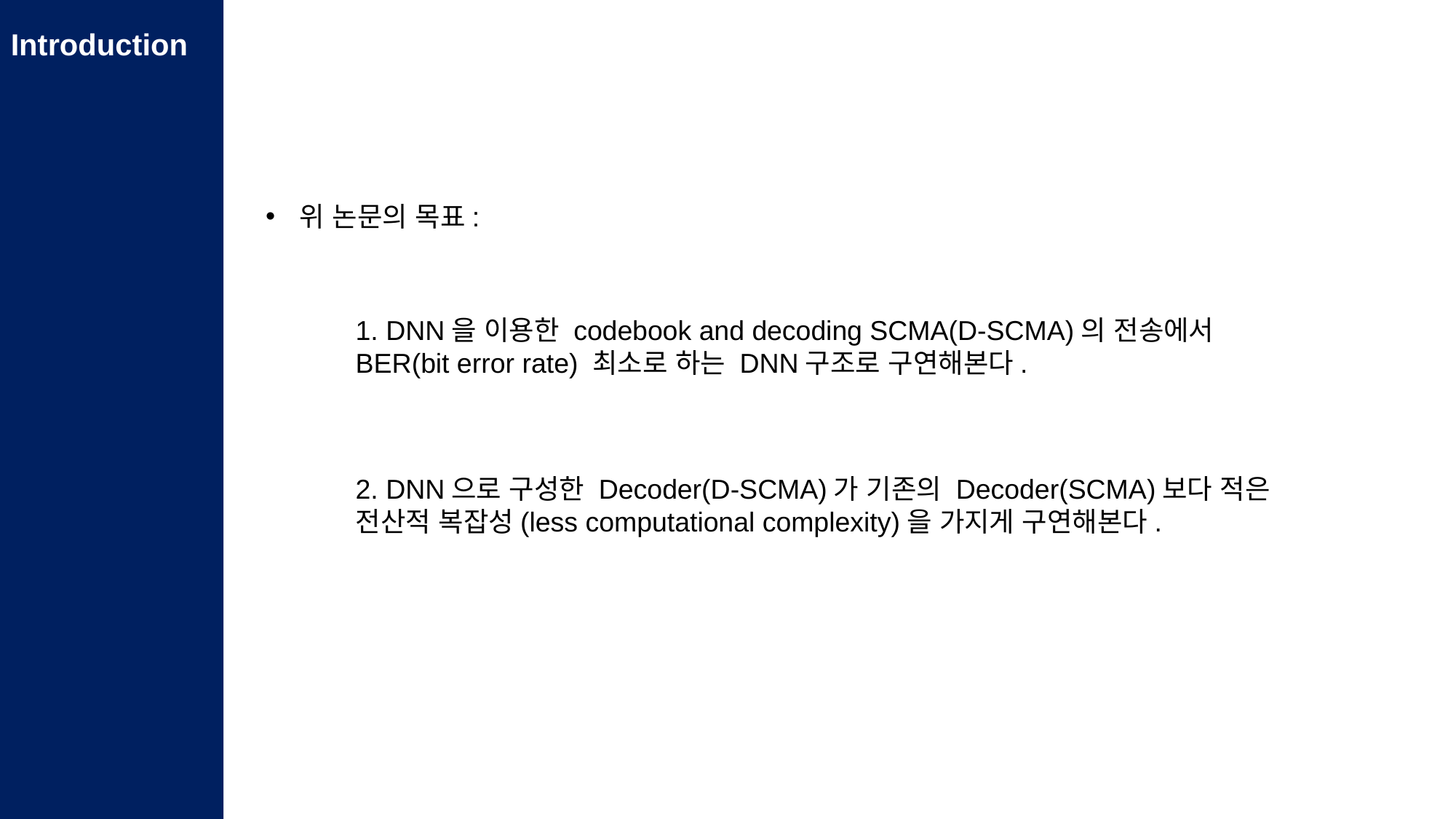

Introduction
위 논문의 목표:

1. DNN을 이용한 codebook and decoding SCMA(D-SCMA)의 전송에서 BER(bit error rate) 최소로 하는 DNN구조로 구연해본다.
2. DNN으로 구성한 Decoder(D-SCMA)가 기존의 Decoder(SCMA)보다 적은 전산적 복잡성(less computational complexity)을 가지게 구연해본다.